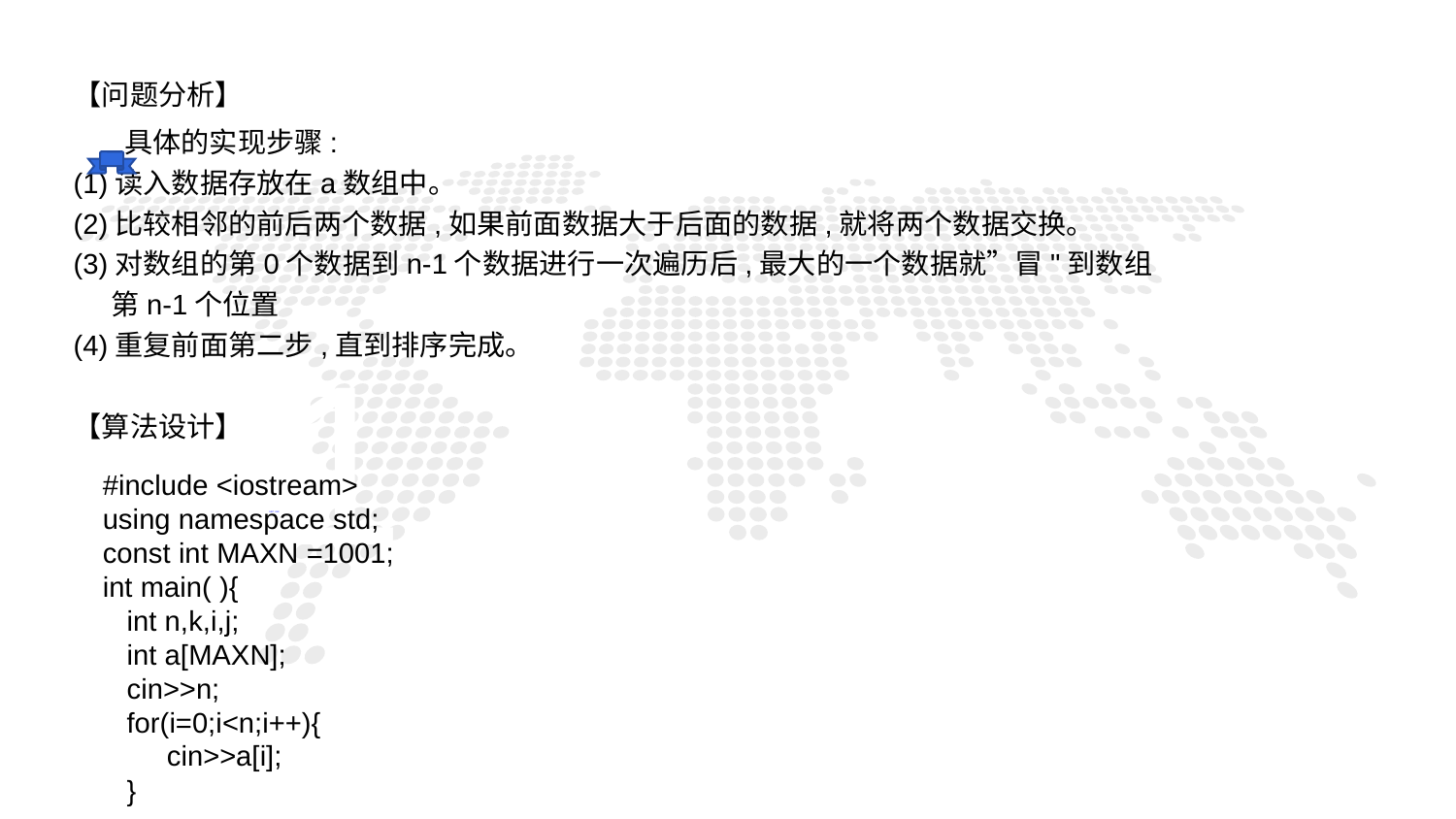

【问题分析】
       具体的实现步骤:
(1)读入数据存放在a数组中。
(2)比较相邻的前后两个数据,如果前面数据大于后面的数据,就将两个数据交换。
(3)对数组的第0个数据到n-1个数据进行一次遍历后,最大的一个数据就”冒"到数组
     第n-1个位置
(4)重复前面第二步,直到排序完成。

1
【算法设计】
#include <iostream>
using namespace std;
const int MAXN =1001;
int main( ){
   int n,k,i,j;
   int a[MAXN];
   cin>>n;
   for(i=0;i<n;i++){
        cin>>a[i];
   }
PART  ONE